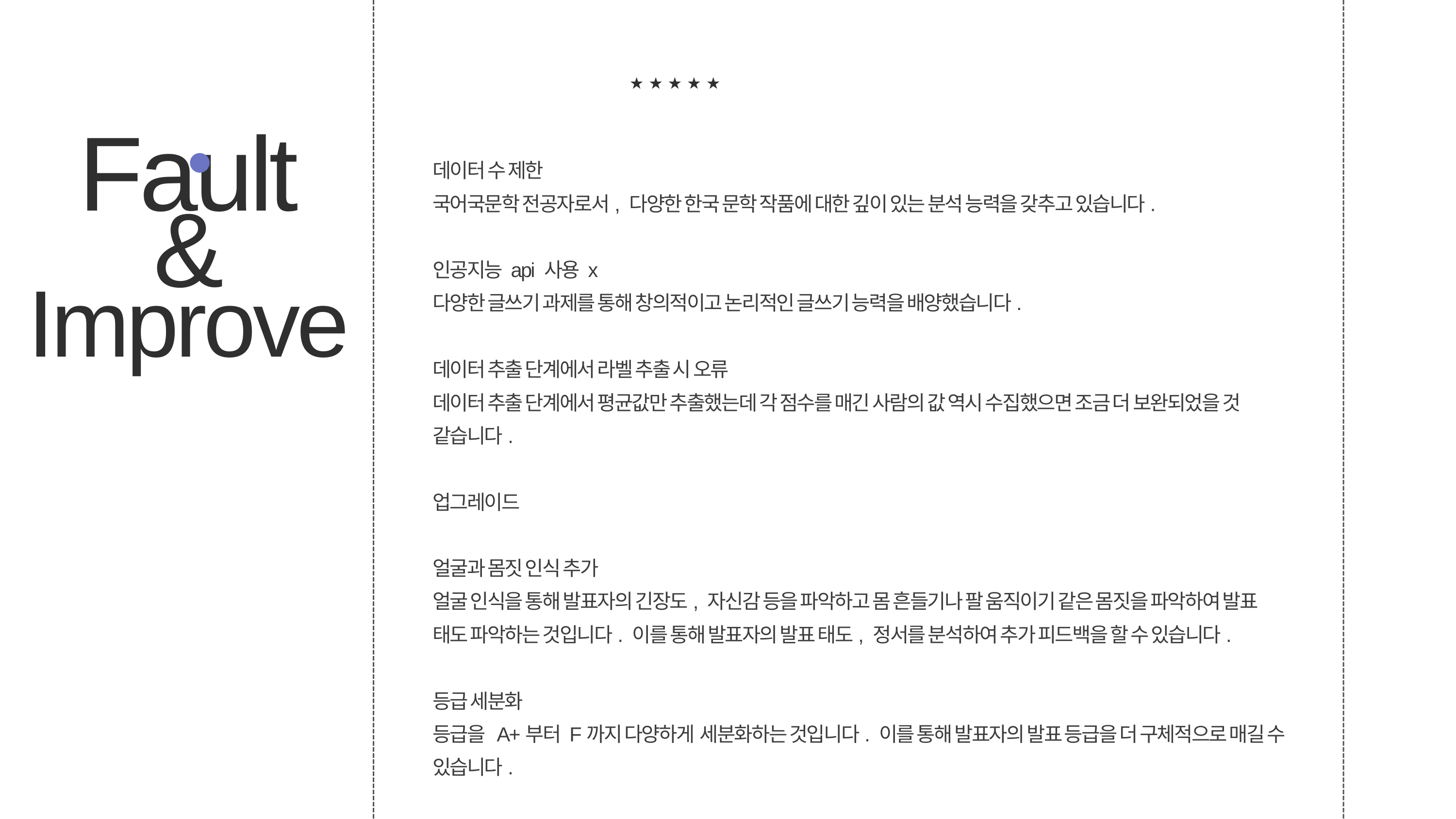

★★★★★
데이터 수 제한
국어국문학 전공자로서, 다양한 한국 문학 작품에 대한 깊이 있는 분석 능력을 갖추고 있습니다.

인공지능 api 사용 x
다양한 글쓰기 과제를 통해 창의적이고 논리적인 글쓰기 능력을 배양했습니다.

데이터 추출 단계에서 라벨 추출 시 오류
데이터 추출 단계에서 평균값만 추출했는데 각 점수를 매긴 사람의 값 역시 수집했으면 조금 더 보완되었을 것 같습니다.

업그레이드

얼굴과 몸짓 인식 추가
얼굴 인식을 통해 발표자의 긴장도, 자신감 등을 파악하고 몸 흔들기나 팔 움직이기 같은 몸짓을 파악하여 발표 태도 파악하는 것입니다. 이를 통해 발표자의 발표 태도, 정서를 분석하여 추가 피드백을 할 수 있습니다.

등급 세분화
등급을  A+부터 F까지 다양하게  세분화하는 것입니다. 이를 통해 발표자의 발표 등급을 더 구체적으로 매길 수 있습니다.

Fault
&
Improve